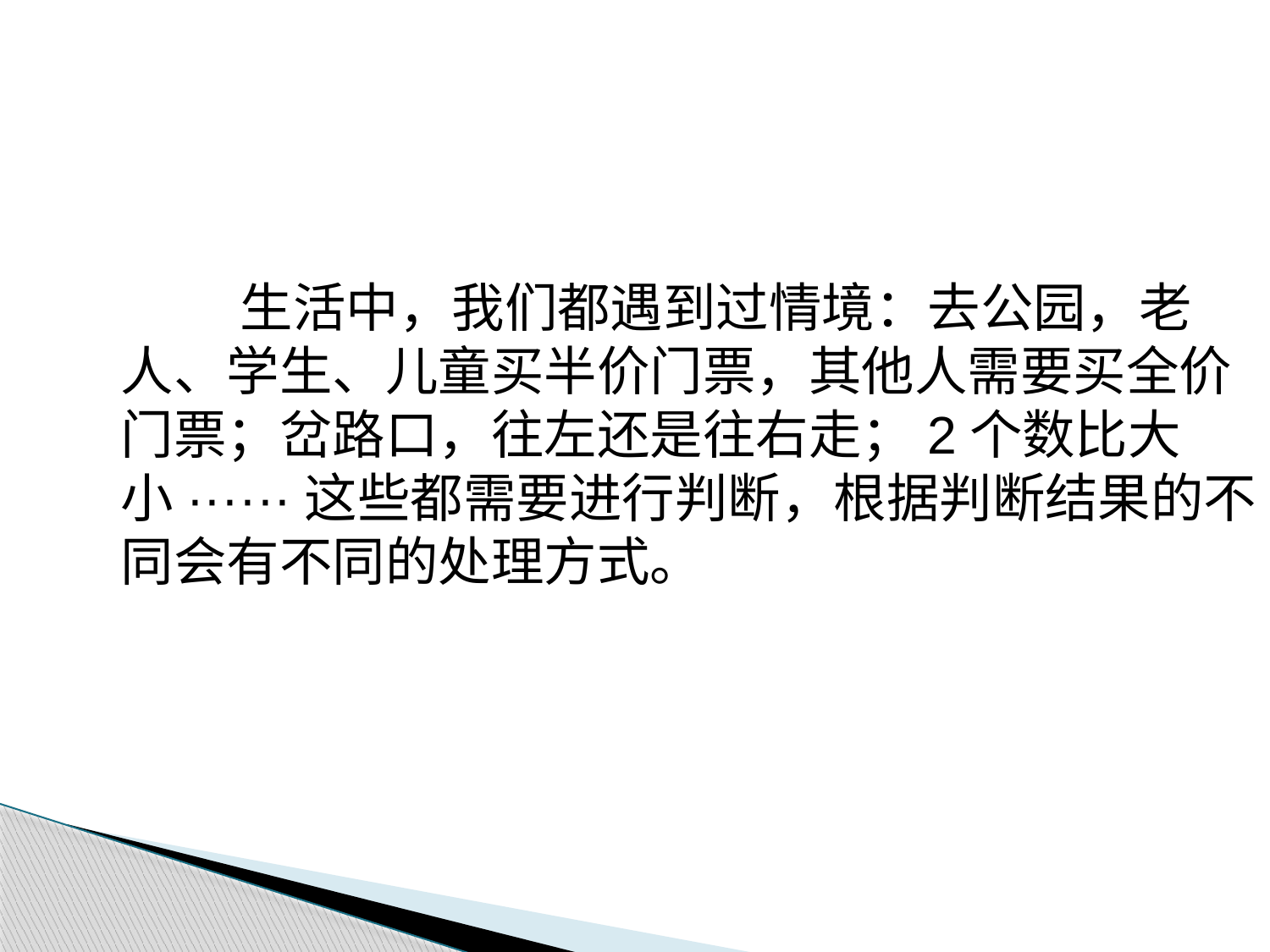

#
         生活中，我们都遇到过情境：去公园，老人、学生、儿童买半价门票，其他人需要买全价门票；岔路口，往左还是往右走；2个数比大小······这些都需要进行判断，根据判断结果的不同会有不同的处理方式。